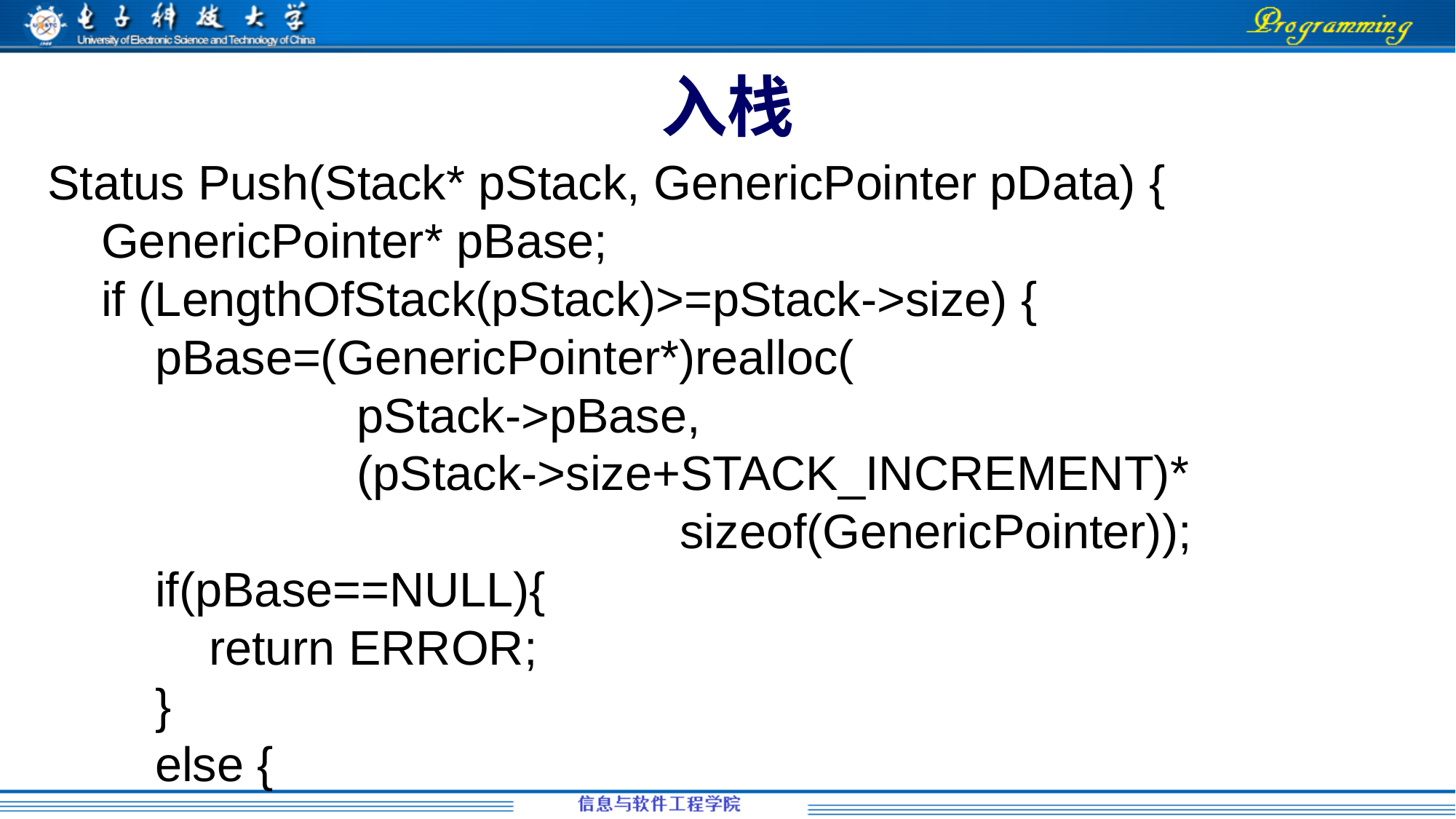

# 入栈
Status Push(Stack* pStack, GenericPointer pData) {
    GenericPointer* pBase;
    if (LengthOfStack(pStack)>=pStack->size) {
        pBase=(GenericPointer*)realloc(
                       pStack->pBase,
                       (pStack->size+STACK_INCREMENT)*
                                               sizeof(GenericPointer));
        if(pBase==NULL){
            return ERROR;
        }
        else {